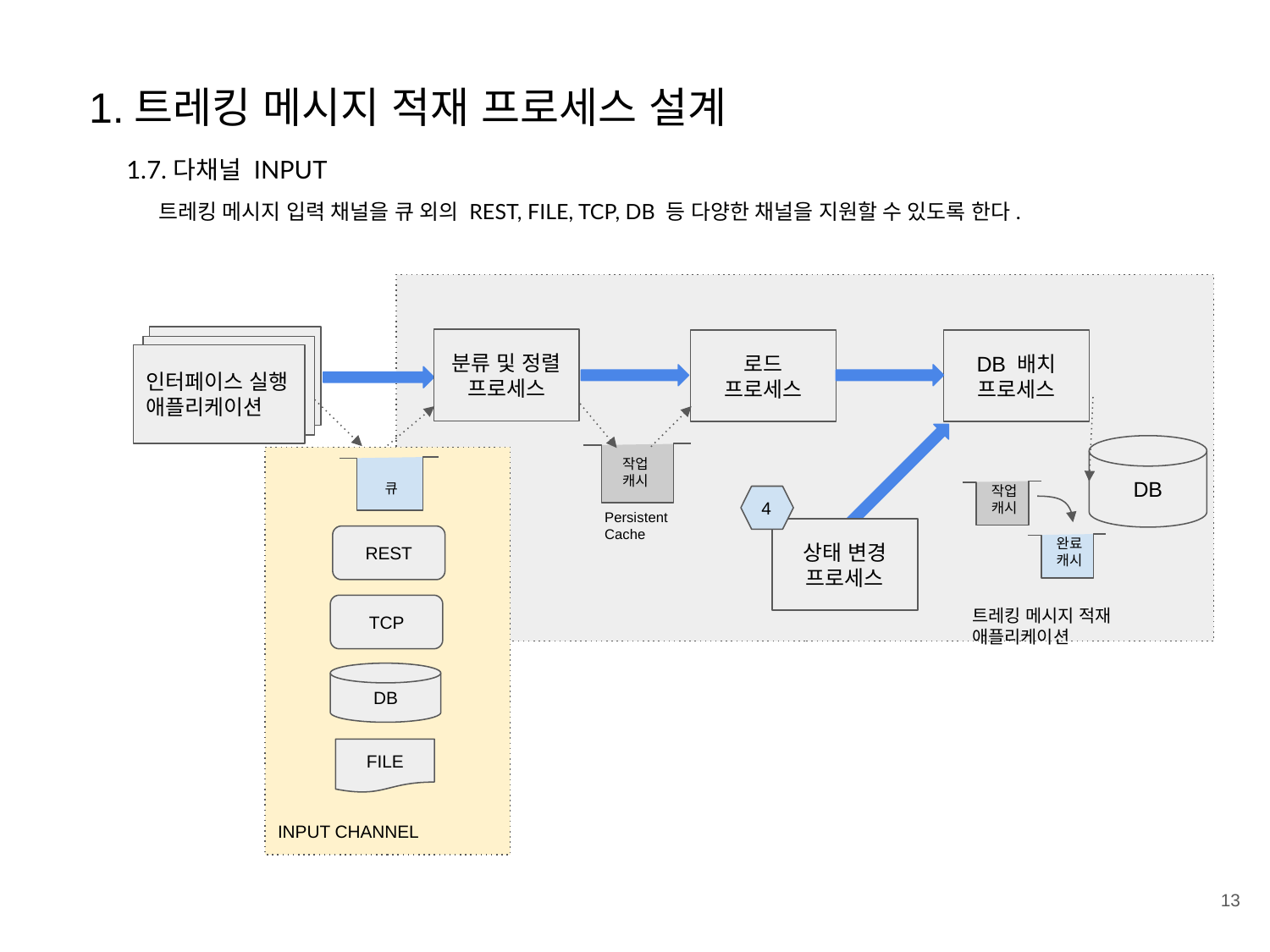

1.트레킹 메시지 적재 프로세스 설계
1.7.다채널 INPUT
트레킹 메시지 입력 채널을 큐 외의 REST, FILE, TCP, DB 등 다양한 채널을 지원할 수 있도록 한다.

인터페이스 실행 애플리케이션
분류 및 정렬
프로세스
로드
프로세스
DB 배치
프로세스
인터페이스 실행 애플리케이션
인터페이스 실행 애플리케이션

DB
작업
캐시

INPUT CHANNEL

큐
작업
캐시

4
Persistent Cache
상태 변경
프로세스
완료
캐시
REST

트레킹 메시지 적재 애플리케이션
TCP
DB
FILE
13